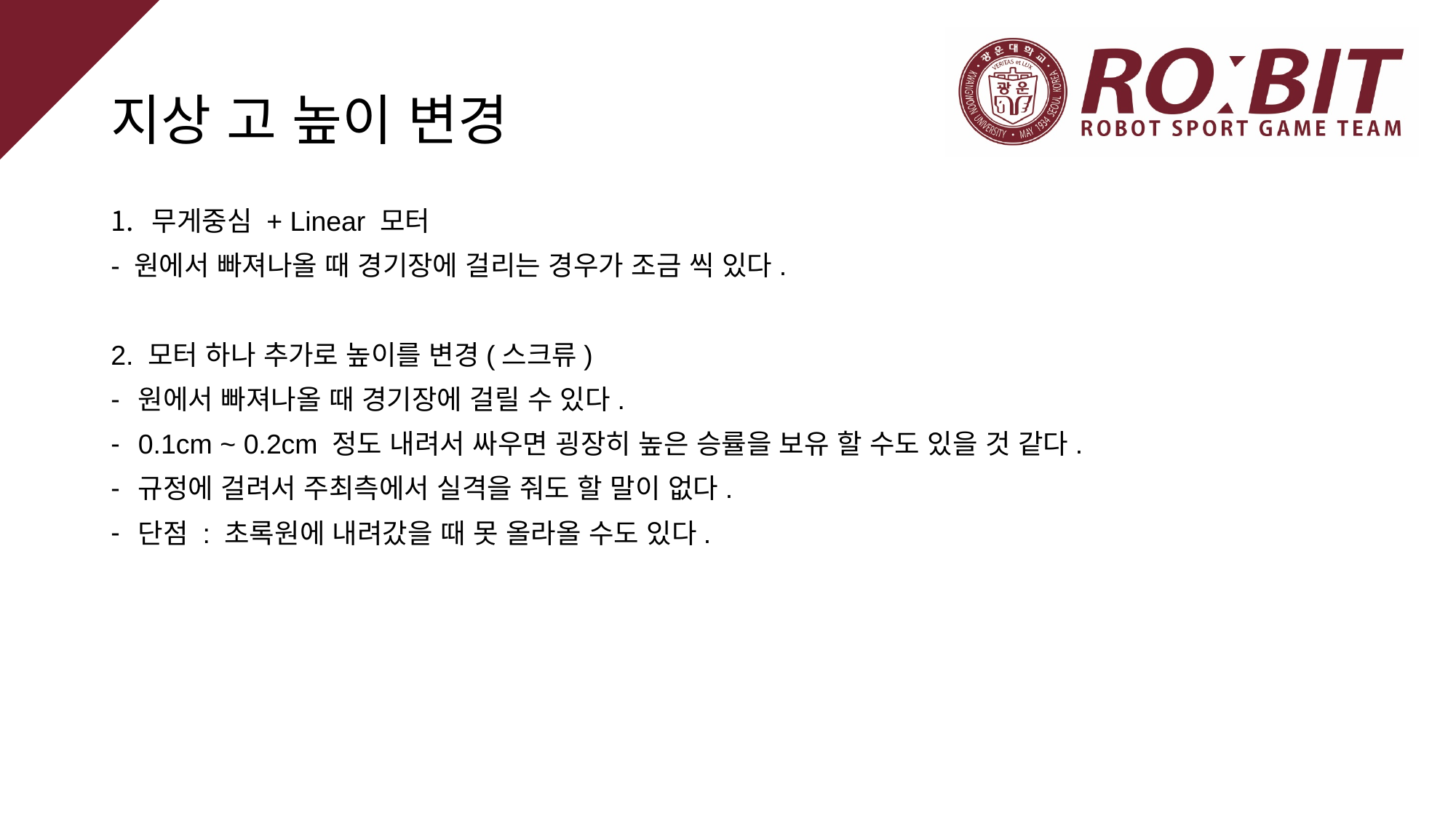

# 지상 고 높이 변경
무게중심 + Linear 모터
- 원에서 빠져나올 때 경기장에 걸리는 경우가 조금 씩 있다.

2. 모터 하나 추가로 높이를 변경(스크류)
원에서 빠져나올 때 경기장에 걸릴 수 있다.
0.1cm ~ 0.2cm 정도 내려서 싸우면 굉장히 높은 승률을 보유 할 수도 있을 것 같다.
규정에 걸려서 주최측에서 실격을 줘도 할 말이 없다.
단점 : 초록원에 내려갔을 때 못 올라올 수도 있다.